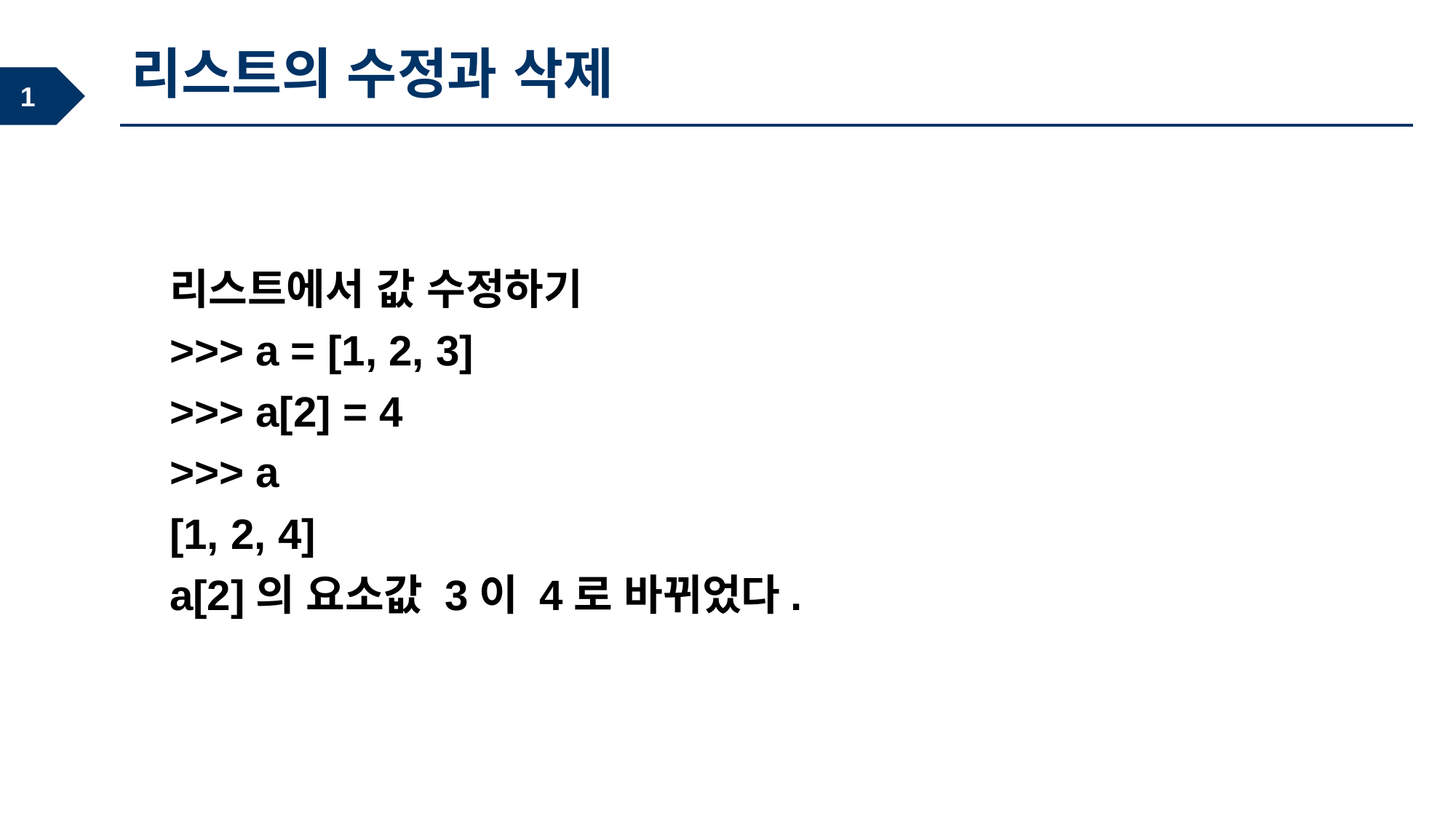

리스트의 수정과 삭제
리스트에서 값 수정하기
>>> a = [1, 2, 3]
>>> a[2] = 4
>>> a
[1, 2, 4]
a[2]의 요소값 3이 4로 바뀌었다.